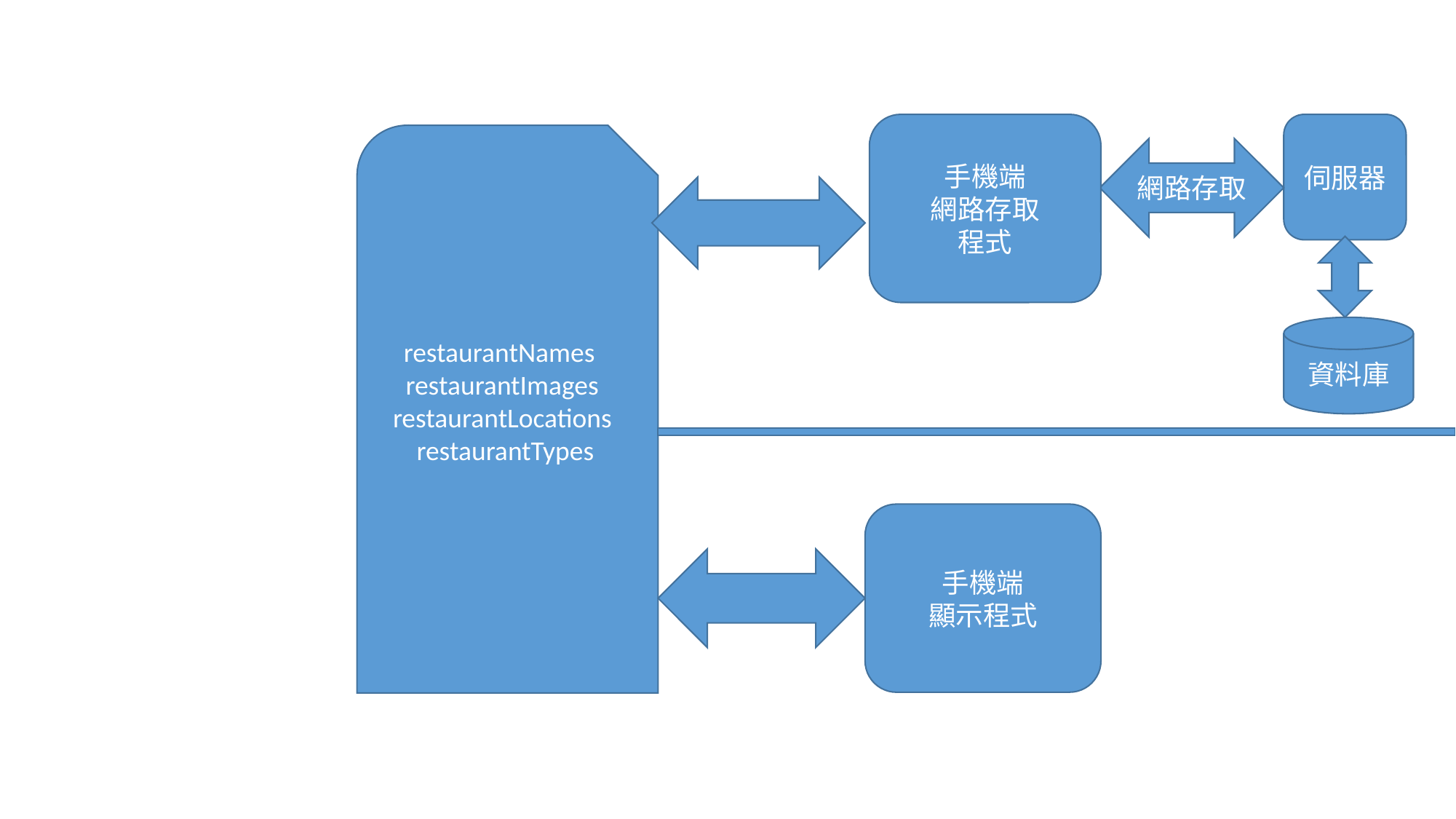

手機端
網路存取
程式
伺服器

restaurantNames
restaurantImages
 restaurantLocations
 restaurantTypes

網路存取

資料庫

手機端
顯示程式